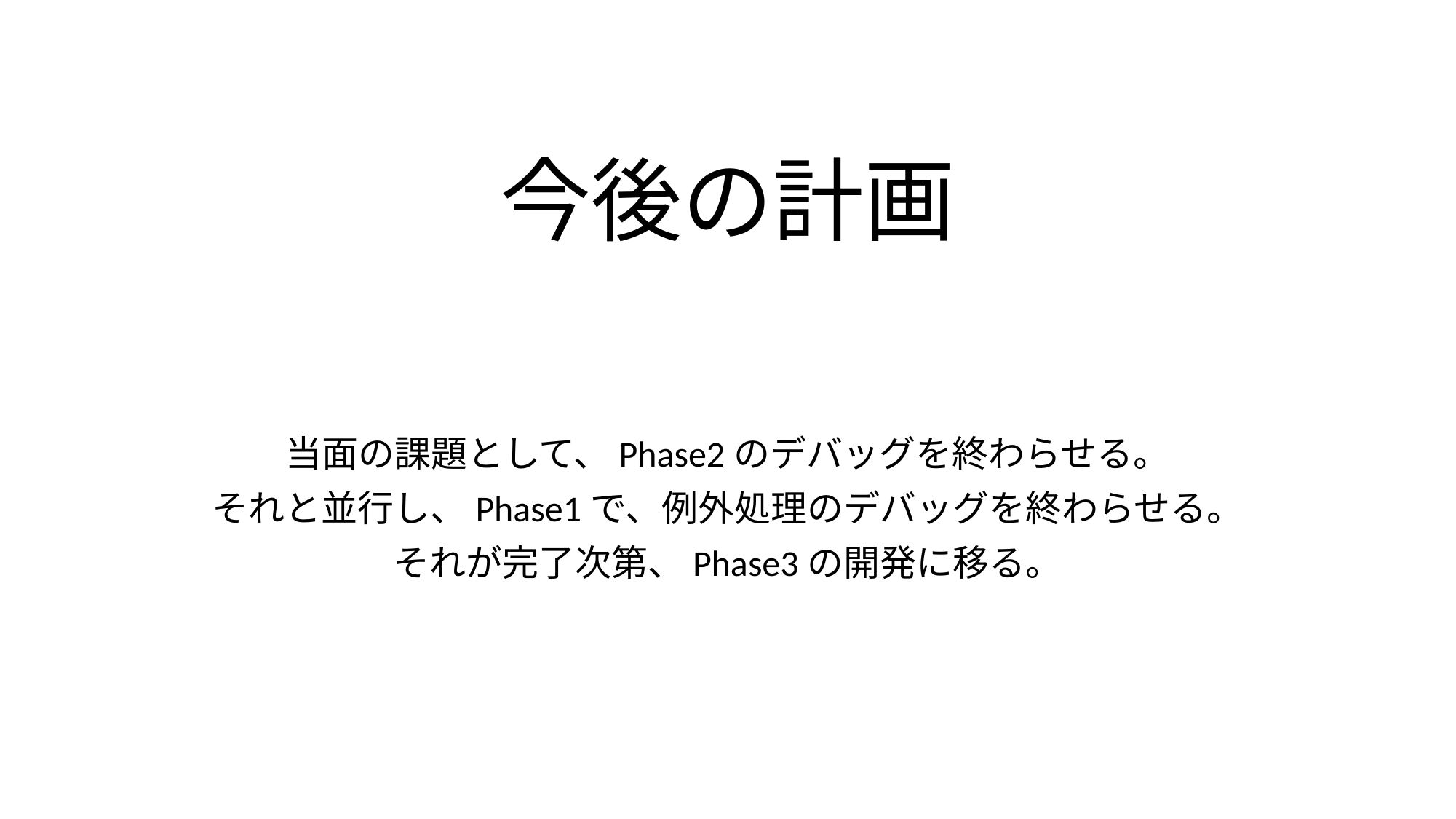

# 今後の計画
当面の課題として、Phase2のデバッグを終わらせる。
それと並行し、Phase1で、例外処理のデバッグを終わらせる。
それが完了次第、Phase3の開発に移る。